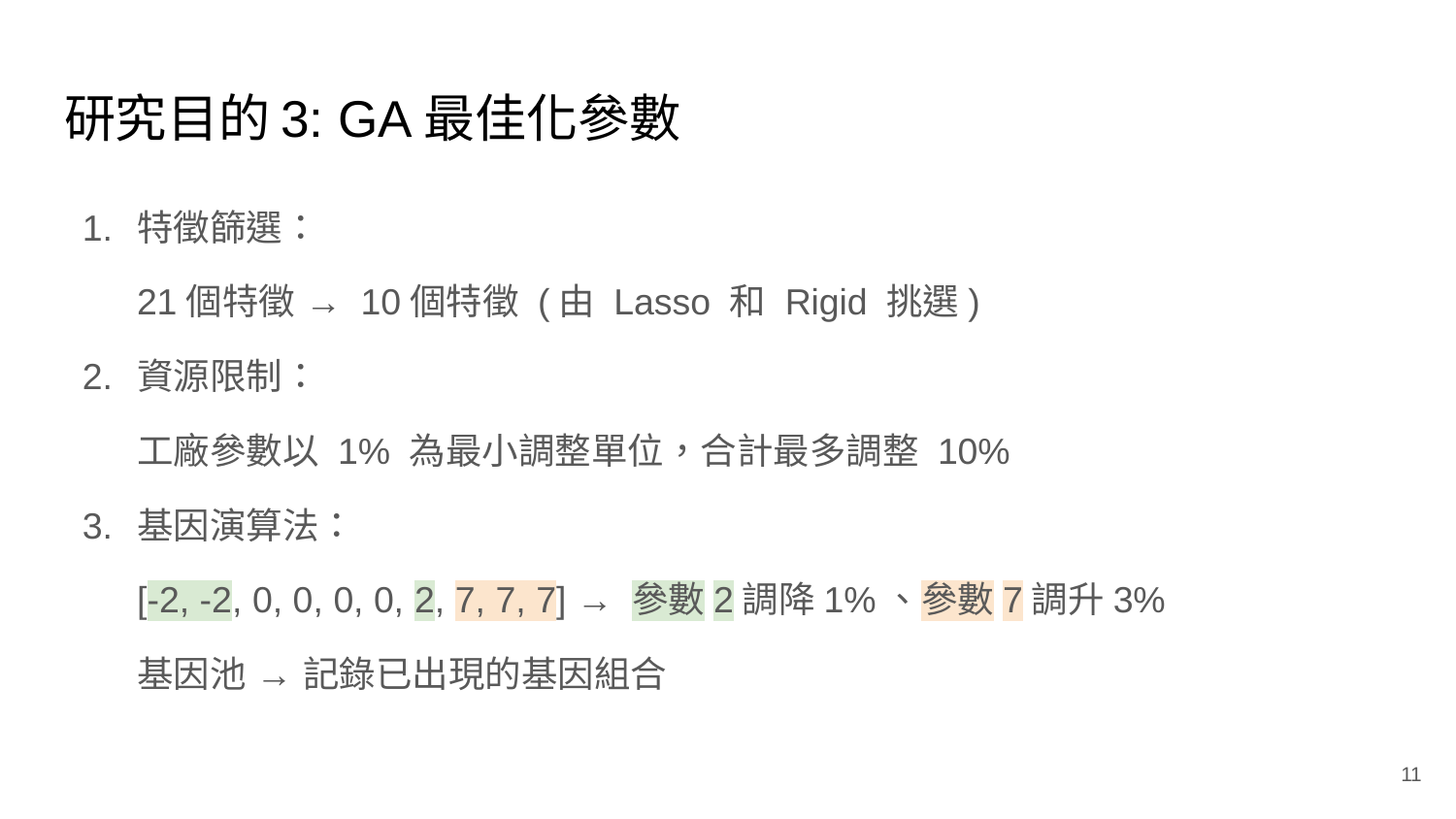

# 研究目的3: GA最佳化參數
特徵篩選：
21個特徵 → 10個特徵 (由 Lasso 和 Rigid 挑選)
資源限制：
工廠參數以 1% 為最小調整單位，合計最多調整 10%
基因演算法：
[-2, -2, 0, 0, 0, 0, 2, 7, 7, 7] → 參數2調降1%、參數7調升3%
基因池 → 記錄已出現的基因組合
11